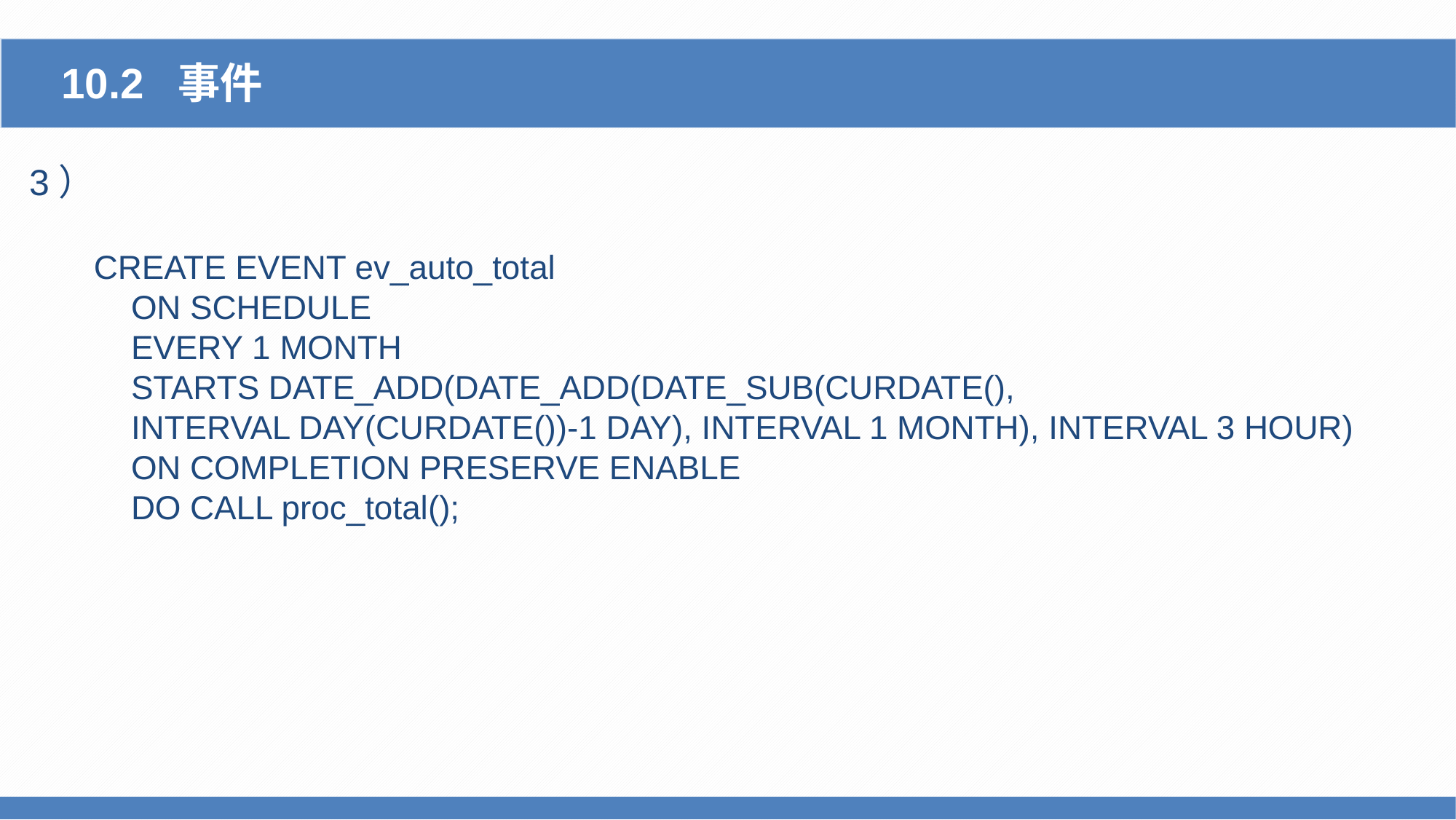

10.2  事件
3）

CREATE EVENT ev_auto_total
    ON SCHEDULE
    EVERY 1 MONTH
    STARTS DATE_ADD(DATE_ADD(DATE_SUB(CURDATE(),
    INTERVAL DAY(CURDATE())-1 DAY), INTERVAL 1 MONTH), INTERVAL 3 HOUR)
    ON COMPLETION PRESERVE ENABLE
    DO CALL proc_total();